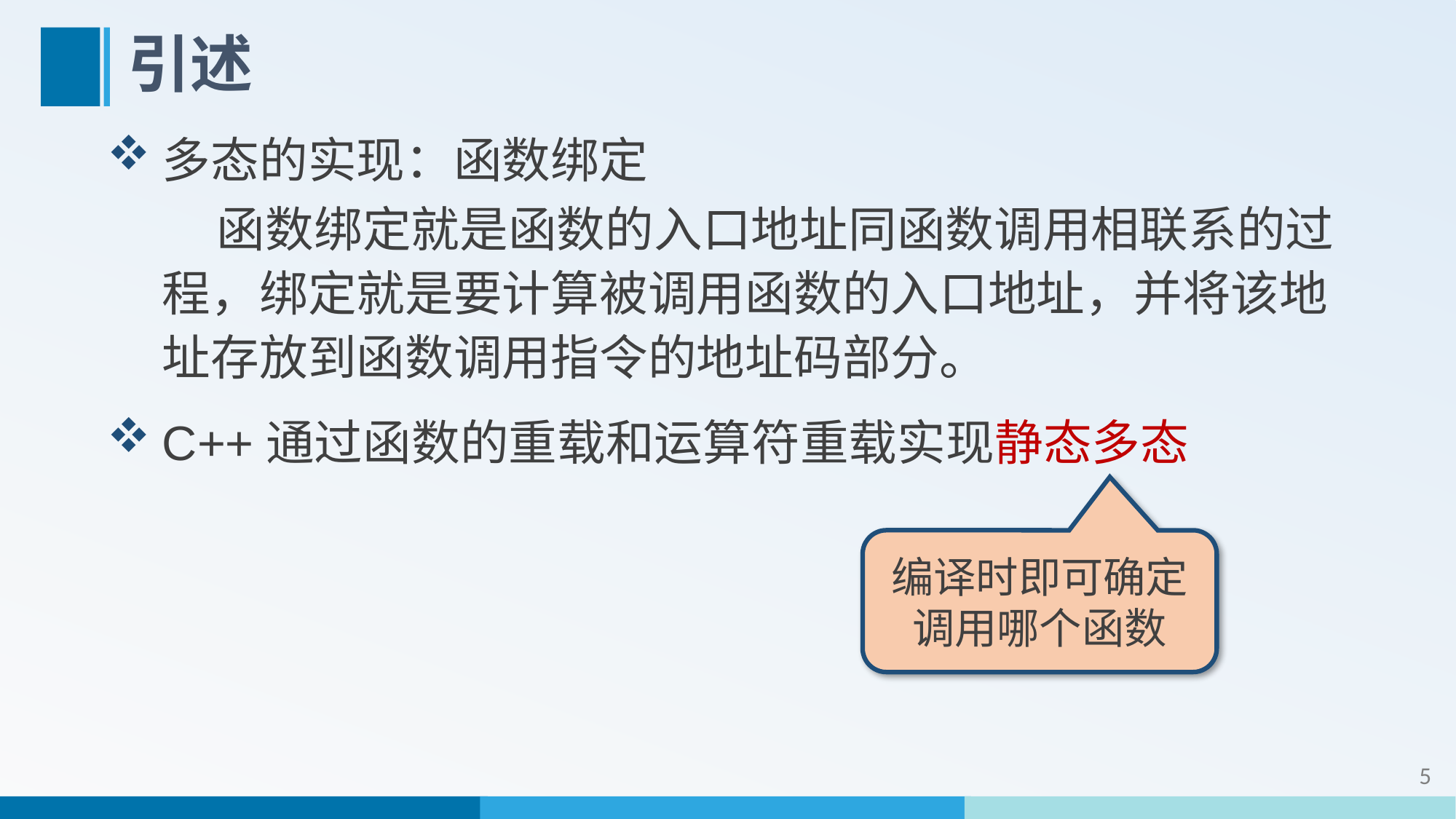

# 引述
多态的实现：函数绑定
函数绑定就是函数的入口地址同函数调用相联系的过程，绑定就是要计算被调用函数的入口地址，并将该地址存放到函数调用指令的地址码部分。
C++通过函数的重载和运算符重载实现静态多态
编译时即可确定调用哪个函数